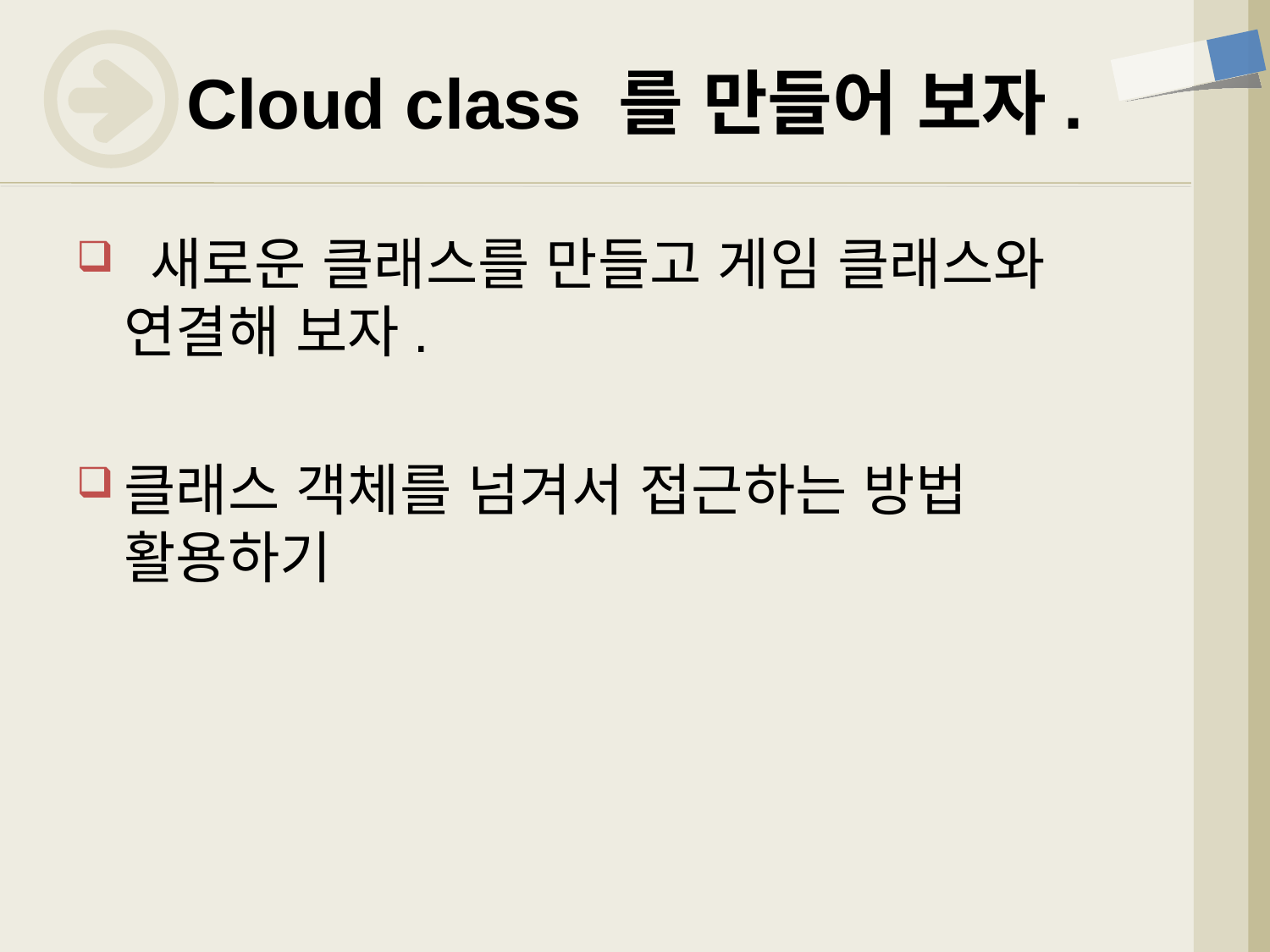

# Cloud class 를 만들어 보자.
 새로운 클래스를 만들고 게임 클래스와 연결해 보자.

클래스 객체를 넘겨서 접근하는 방법 활용하기